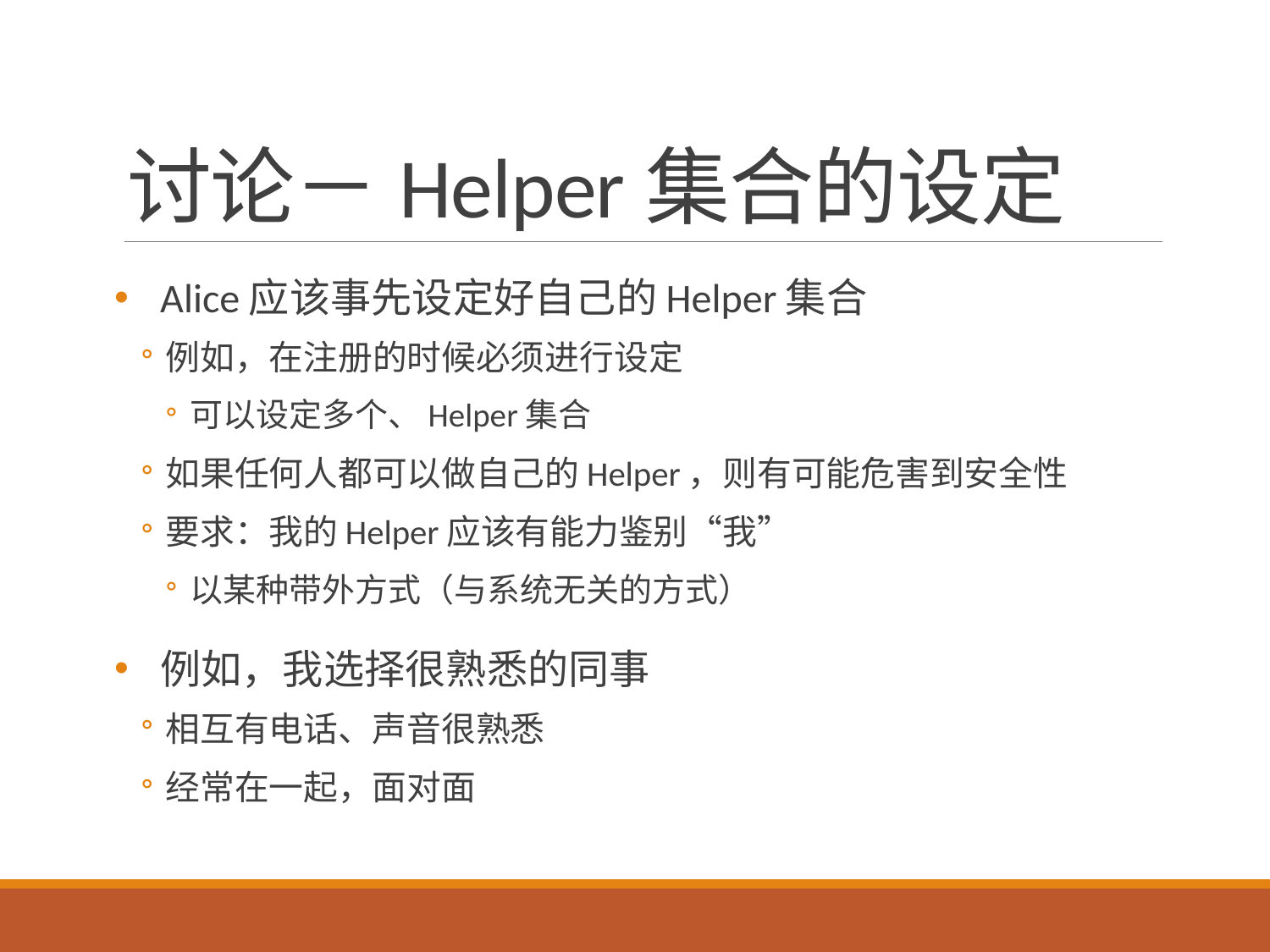

# 讨论－Helper集合的设定
Alice应该事先设定好自己的Helper集合
例如，在注册的时候必须进行设定
可以设定多个、Helper集合
如果任何人都可以做自己的Helper，则有可能危害到安全性
要求：我的Helper应该有能力鉴别“我”
以某种带外方式（与系统无关的方式）
例如，我选择很熟悉的同事
相互有电话、声音很熟悉
经常在一起，面对面